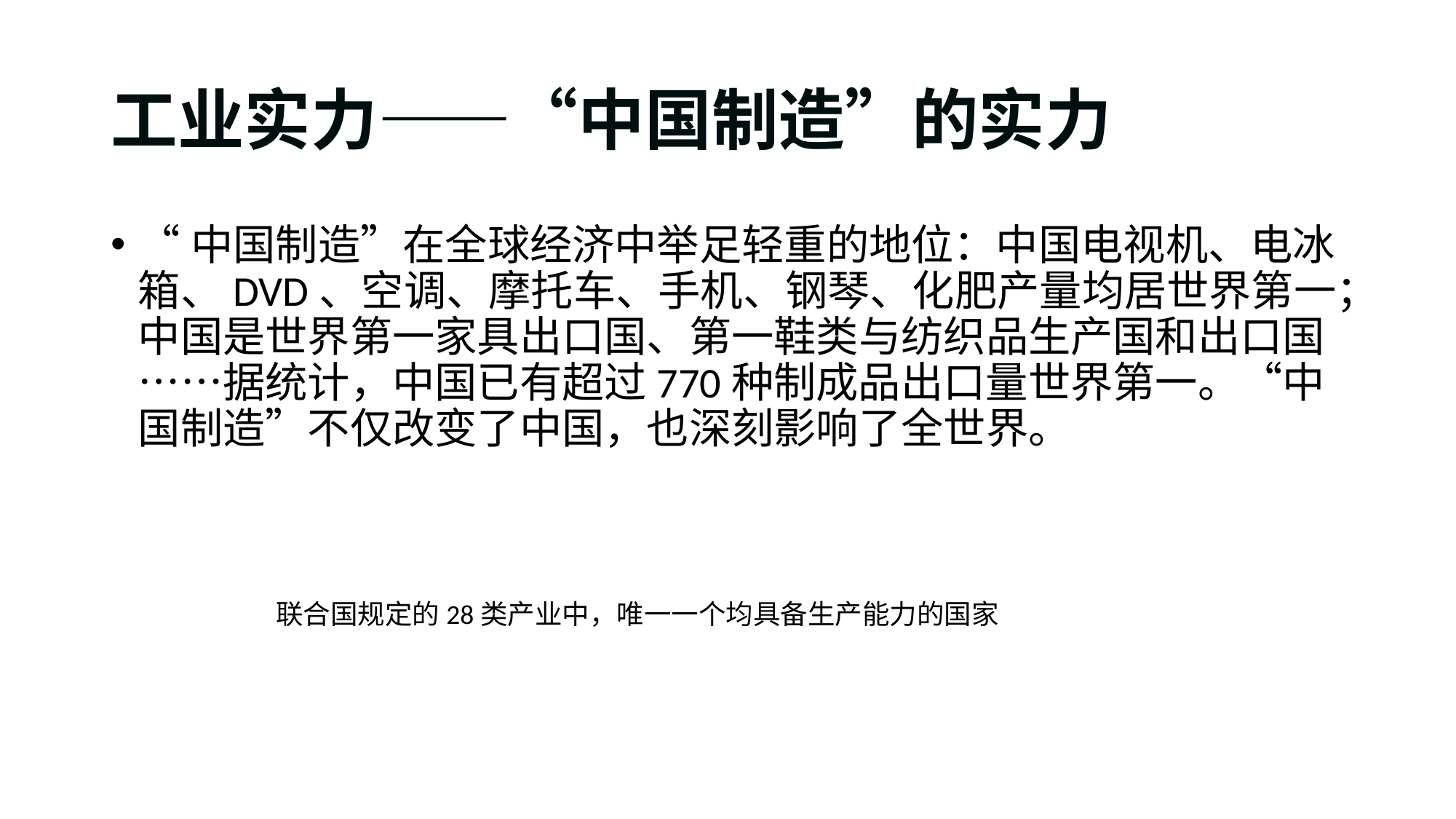

# 工业实力——“中国制造”的实力
“中国制造”在全球经济中举足轻重的地位：中国电视机、电冰箱、DVD、空调、摩托车、手机、钢琴、化肥产量均居世界第一；中国是世界第一家具出口国、第一鞋类与纺织品生产国和出口国……据统计，中国已有超过770种制成品出口量世界第一。“中国制造”不仅改变了中国，也深刻影响了全世界。
联合国规定的28类产业中，唯一一个均具备生产能力的国家